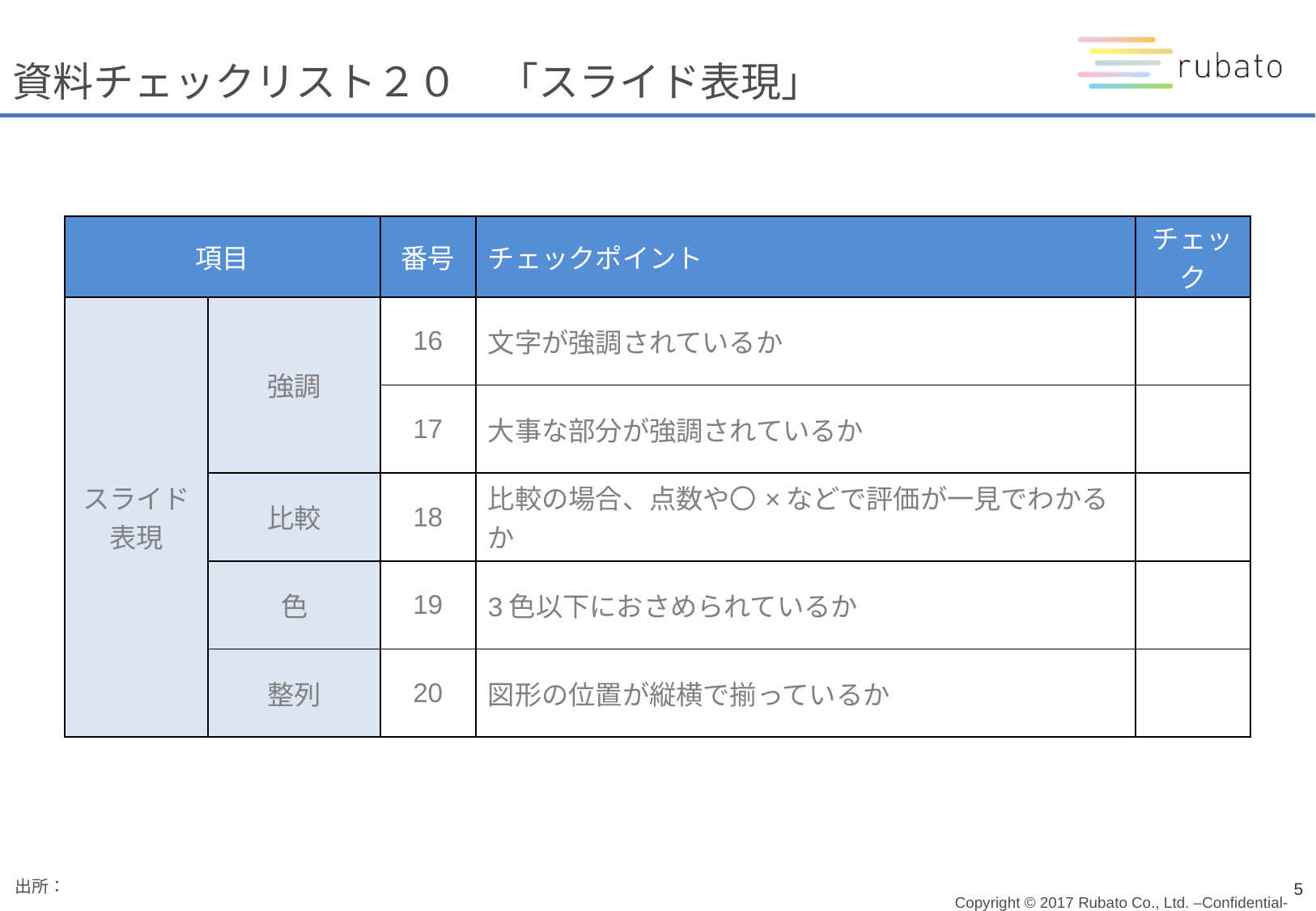

# 資料チェックリスト２０　「スライド表現」

| 項目 |  | 番号 | チェックポイント | チェック |
| --- | --- | --- | --- | --- |
| スライド 表現 | 強調 | 16 | 文字が強調されているか |  |
|  |  | 17 | 大事な部分が強調されているか |  |
|  | 比較 | 18 | 比較の場合、点数や〇×などで評価が一見でわかるか |  |
|  | 色 | 19 | 3色以下におさめられているか |  |
|  | 整列 | 20 | 図形の位置が縦横で揃っているか |  |
出所：
5